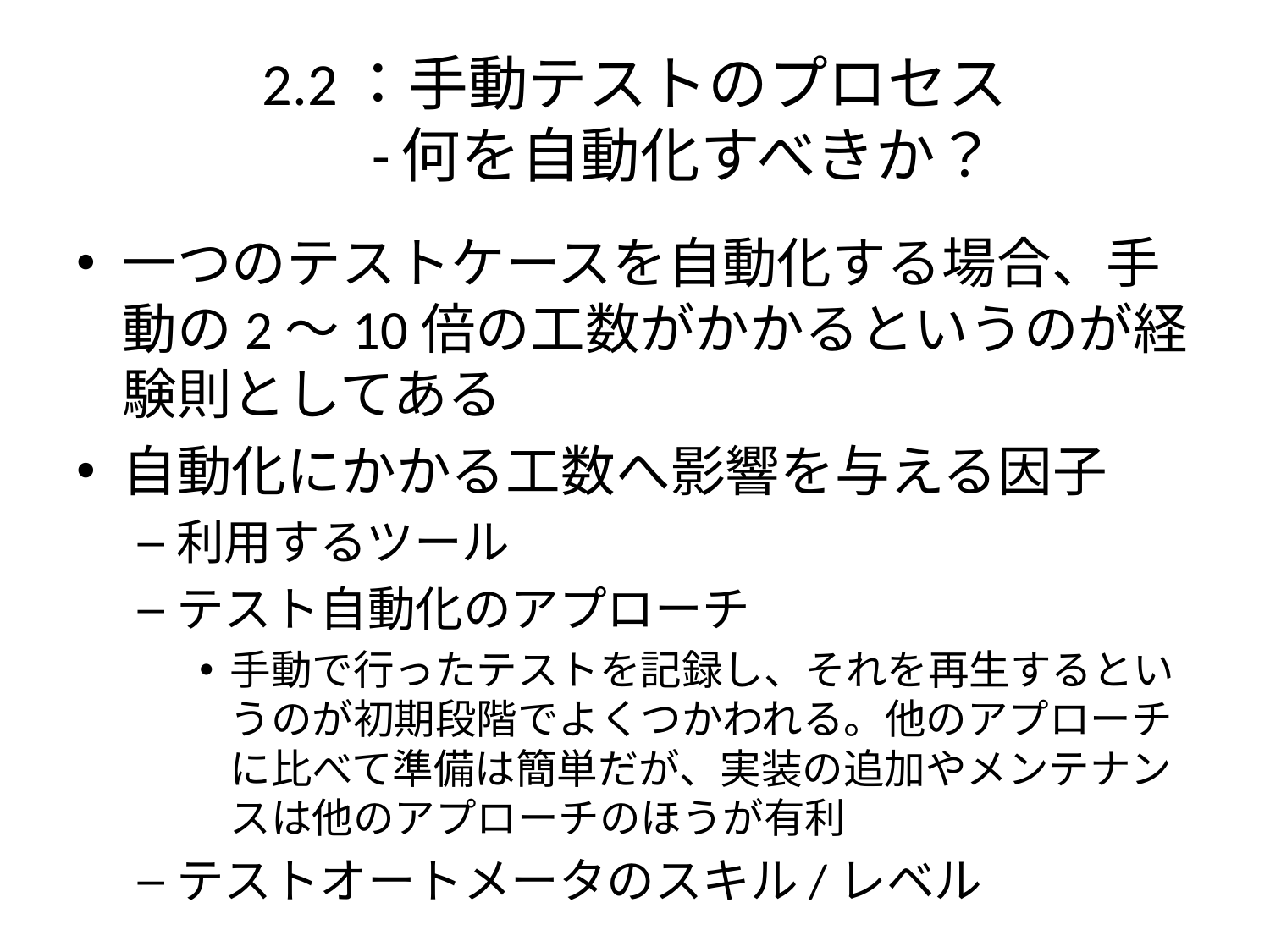

# 2.2：手動テストのプロセス -何を自動化すべきか？
一つのテストケースを自動化する場合、手動の2～10倍の工数がかかるというのが経験則としてある
自動化にかかる工数へ影響を与える因子
利用するツール
テスト自動化のアプローチ
手動で行ったテストを記録し、それを再生するというのが初期段階でよくつかわれる。他のアプローチに比べて準備は簡単だが、実装の追加やメンテナンスは他のアプローチのほうが有利
テストオートメータのスキル/レベル